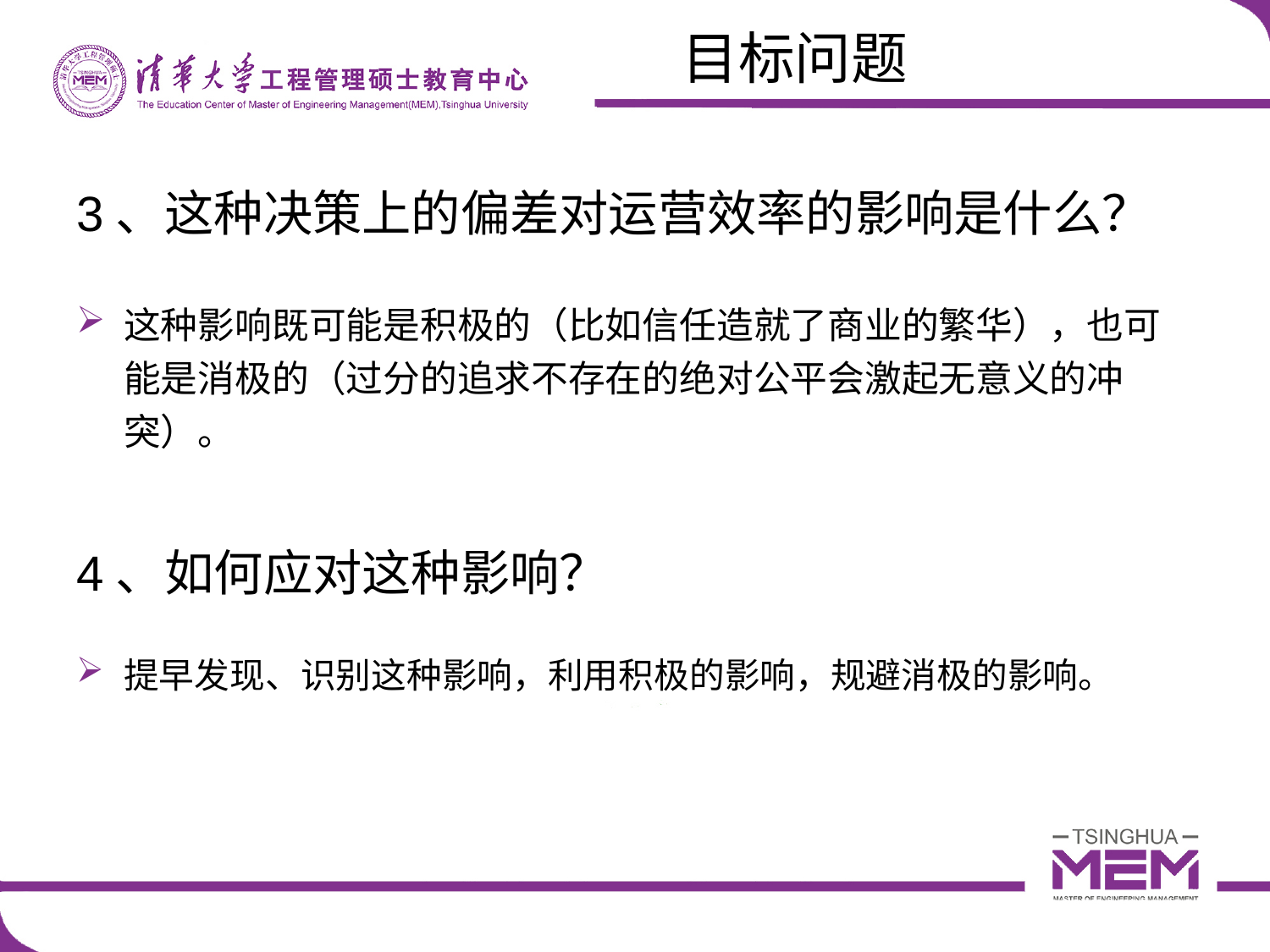

# 目标问题
3、这种决策上的偏差对运营效率的影响是什么？

这种影响既可能是积极的（比如信任造就了商业的繁华），也可能是消极的（过分的追求不存在的绝对公平会激起无意义的冲突）。

4、如何应对这种影响？

提早发现、识别这种影响，利用积极的影响，规避消极的影响。